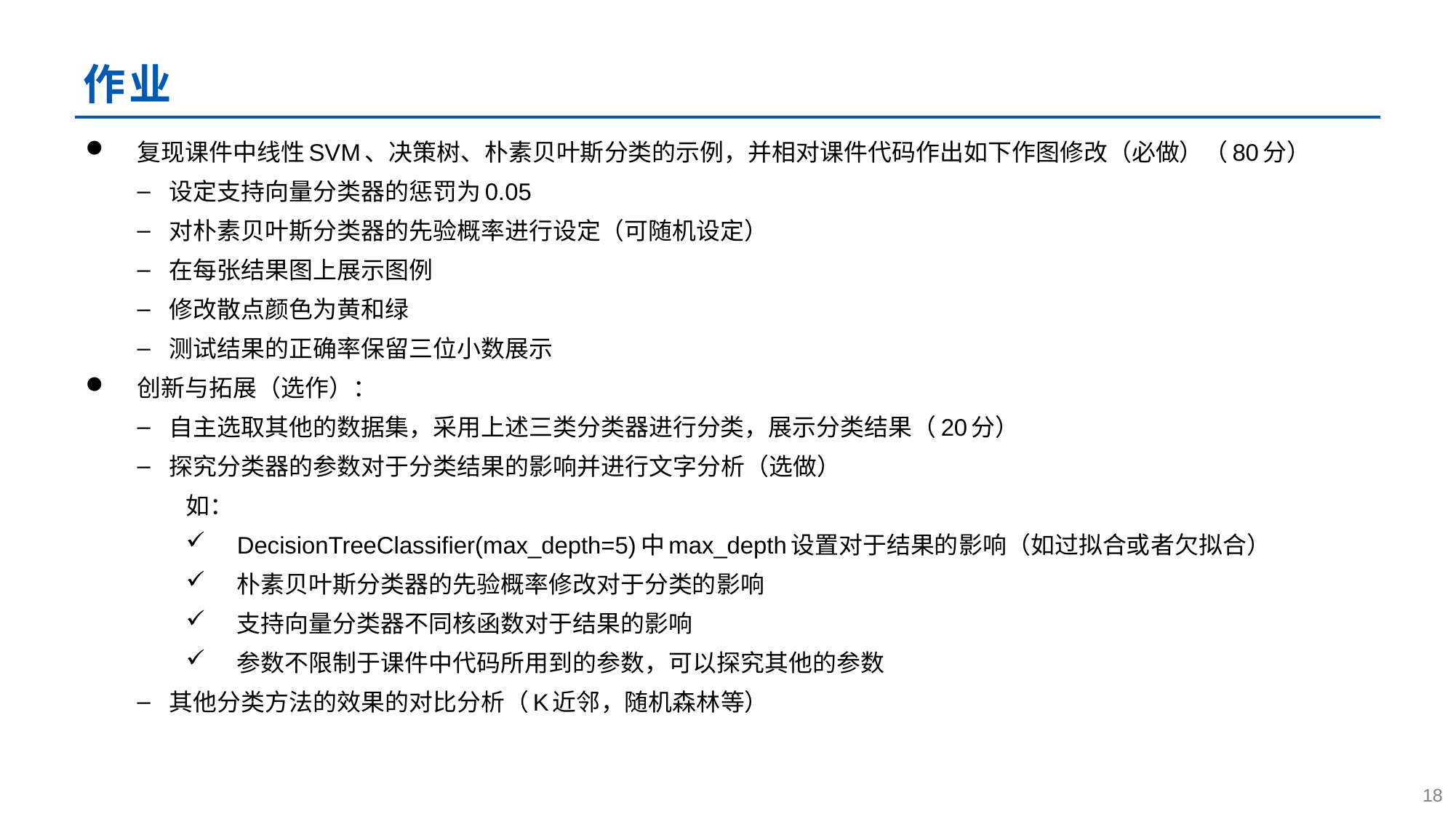

# 作业
复现课件中线性SVM、决策树、朴素贝叶斯分类的示例，并相对课件代码作出如下作图修改（必做）（80分）
设定支持向量分类器的惩罚为0.05
对朴素贝叶斯分类器的先验概率进行设定（可随机设定）
在每张结果图上展示图例
修改散点颜色为黄和绿
测试结果的正确率保留三位小数展示
创新与拓展（选作）：
自主选取其他的数据集，采用上述三类分类器进行分类，展示分类结果（20分）
探究分类器的参数对于分类结果的影响并进行文字分析（选做）
如：
DecisionTreeClassifier(max_depth=5)中max_depth设置对于结果的影响（如过拟合或者欠拟合）
朴素贝叶斯分类器的先验概率修改对于分类的影响
支持向量分类器不同核函数对于结果的影响
参数不限制于课件中代码所用到的参数，可以探究其他的参数
其他分类方法的效果的对比分析（K近邻，随机森林等）
18